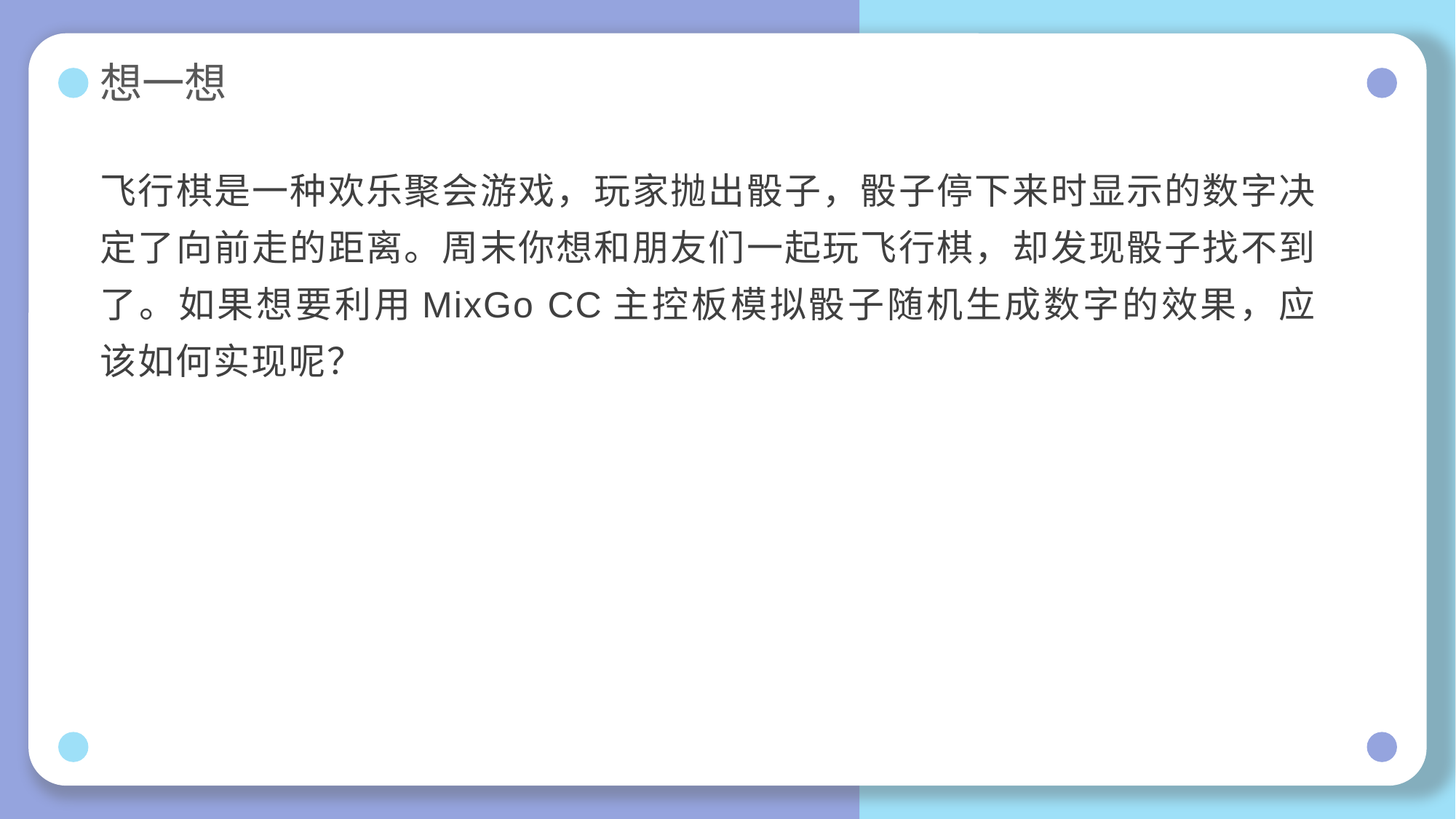

# 想一想
飞行棋是一种欢乐聚会游戏，玩家抛出骰子，骰子停下来时显示的数字决定了向前走的距离。周末你想和朋友们一起玩飞行棋，却发现骰子找不到了。如果想要利用MixGo CC主控板模拟骰子随机生成数字的效果，应该如何实现呢？